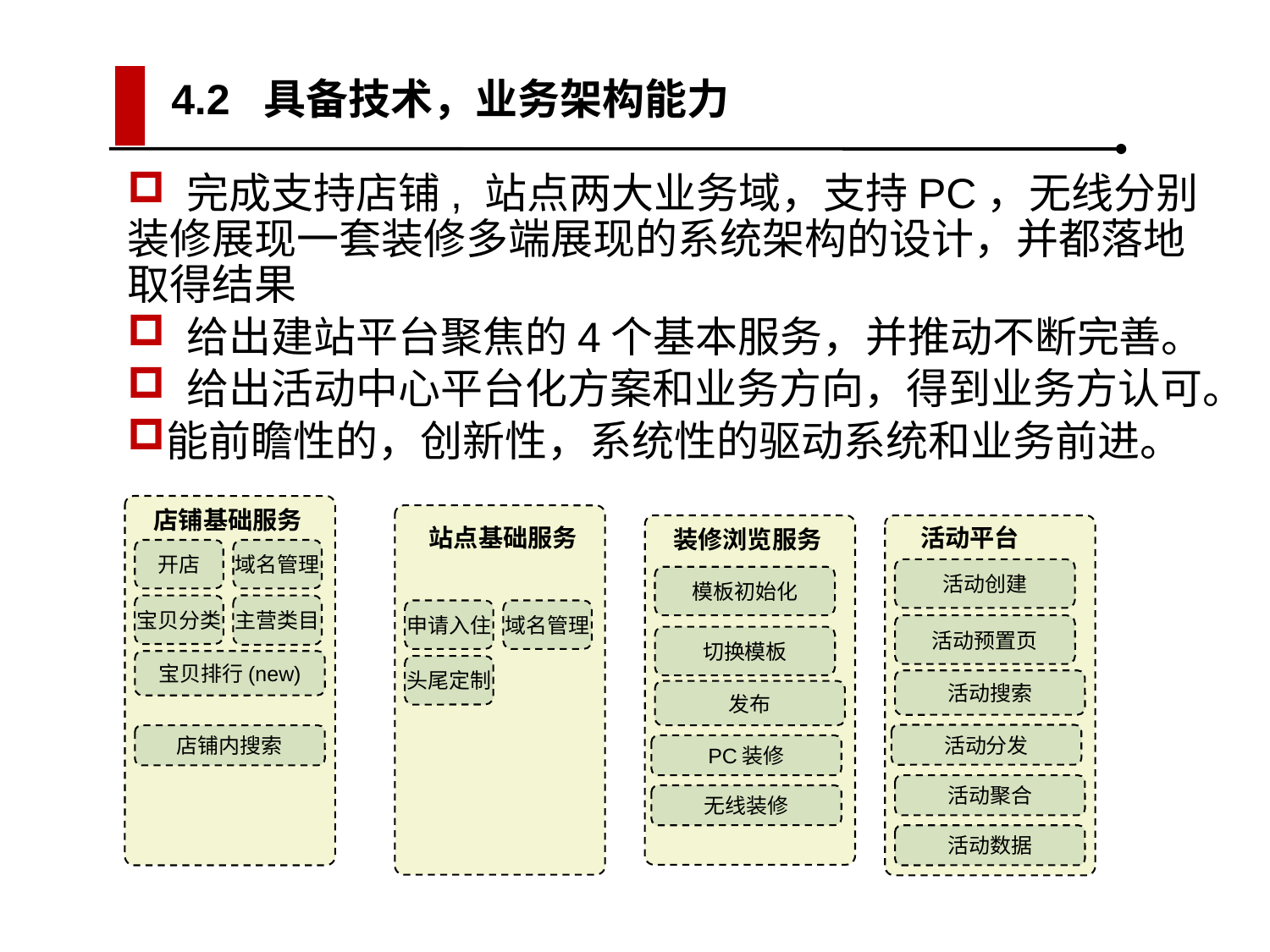

4.2  具备技术，业务架构能力
 完成支持店铺, 站点两大业务域，支持PC，无线分别装修展现一套装修多端展现的系统架构的设计，并都落地取得结果
 给出建站平台聚焦的4个基本服务，并推动不断完善。
 给出活动中心平台化方案和业务方向，得到业务方认可。
能前瞻性的，创新性，系统性的驱动系统和业务前进。

店铺基础服务
开店
域名管理
宝贝分类
主营类目
宝贝排行(new)
店铺内搜索

 站点基础服务
申请入住
域名管理
头尾定制
          活动平台

活动创建
活动搜索
活动预置页
活动分发

       装修浏览服务
模板初始化
发布
切换模板
PC装修
无线装修
活动聚合
活动数据